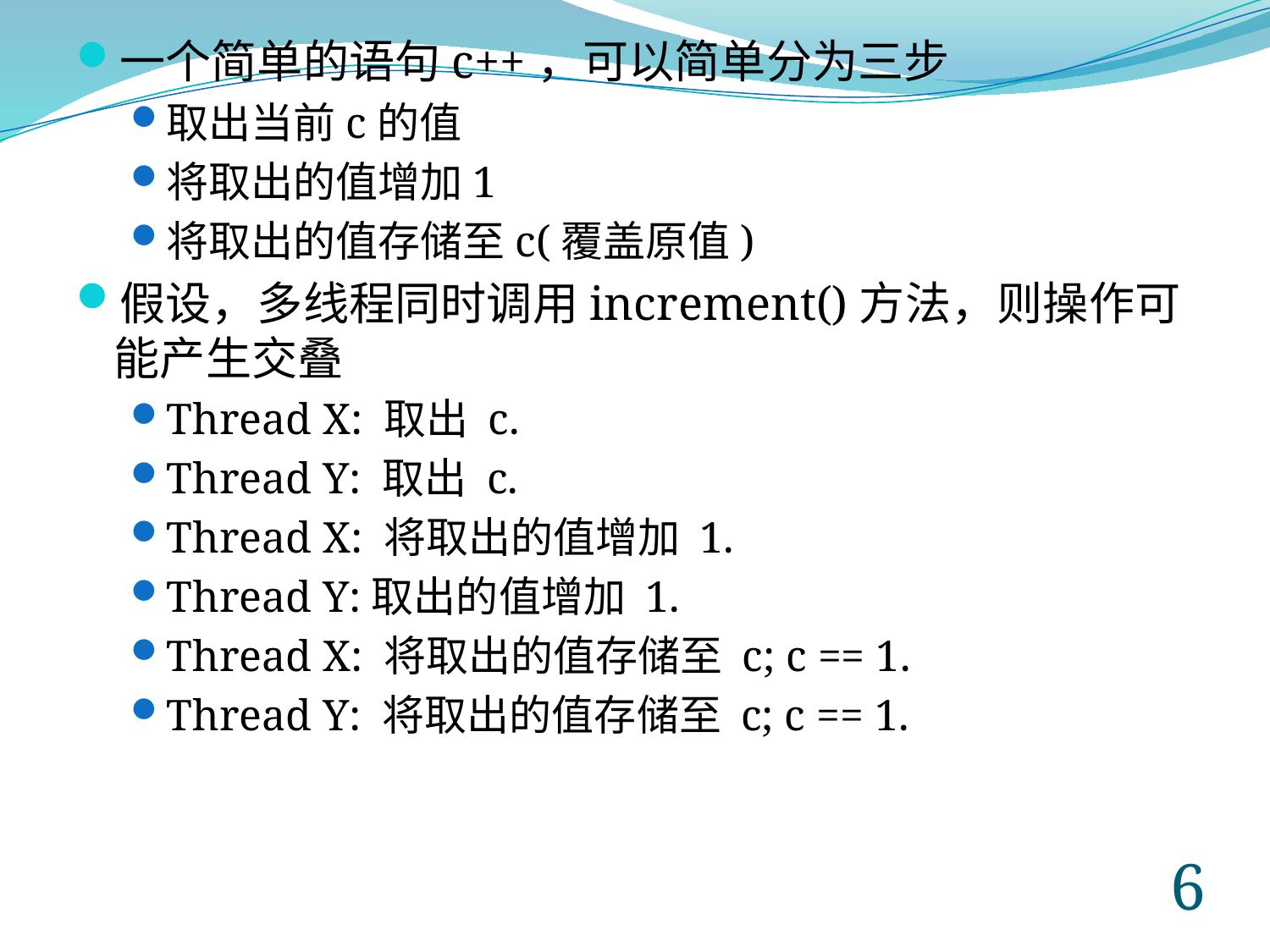

一个简单的语句c++，可以简单分为三步
取出当前c的值
将取出的值增加1
将取出的值存储至c(覆盖原值)
假设，多线程同时调用increment()方法，则操作可能产生交叠
Thread X: 取出 c.
Thread Y: 取出 c.
Thread X: 将取出的值增加 1.
Thread Y:取出的值增加 1.
Thread X: 将取出的值存储至 c; c == 1.
Thread Y: 将取出的值存储至 c; c == 1.
6